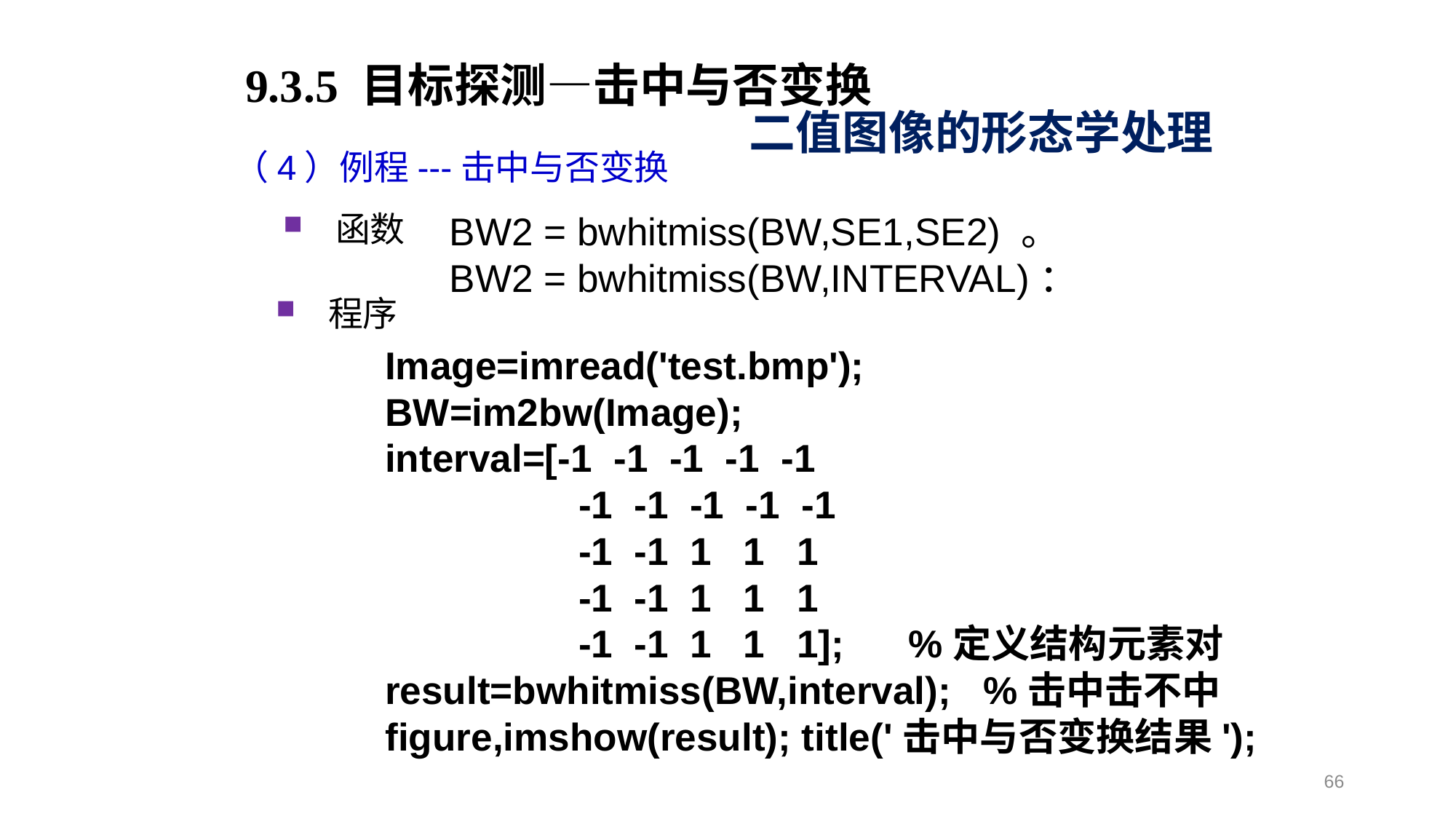

9.3.5 目标探测—击中与否变换
二值图像的形态学处理
（4）例程---击中与否变换
函数
BW2 = bwhitmiss(BW,SE1,SE2) 。
BW2 = bwhitmiss(BW,INTERVAL)：

程序
Image=imread('test.bmp');
BW=im2bw(Image);
interval=[-1  -1  -1  -1  -1
                  -1  -1  -1  -1  -1
                  -1  -1  1   1   1
                  -1  -1  1   1   1
                  -1  -1  1   1   1];      %定义结构元素对
result=bwhitmiss(BW,interval);   %击中击不中
figure,imshow(result); title('击中与否变换结果');
66